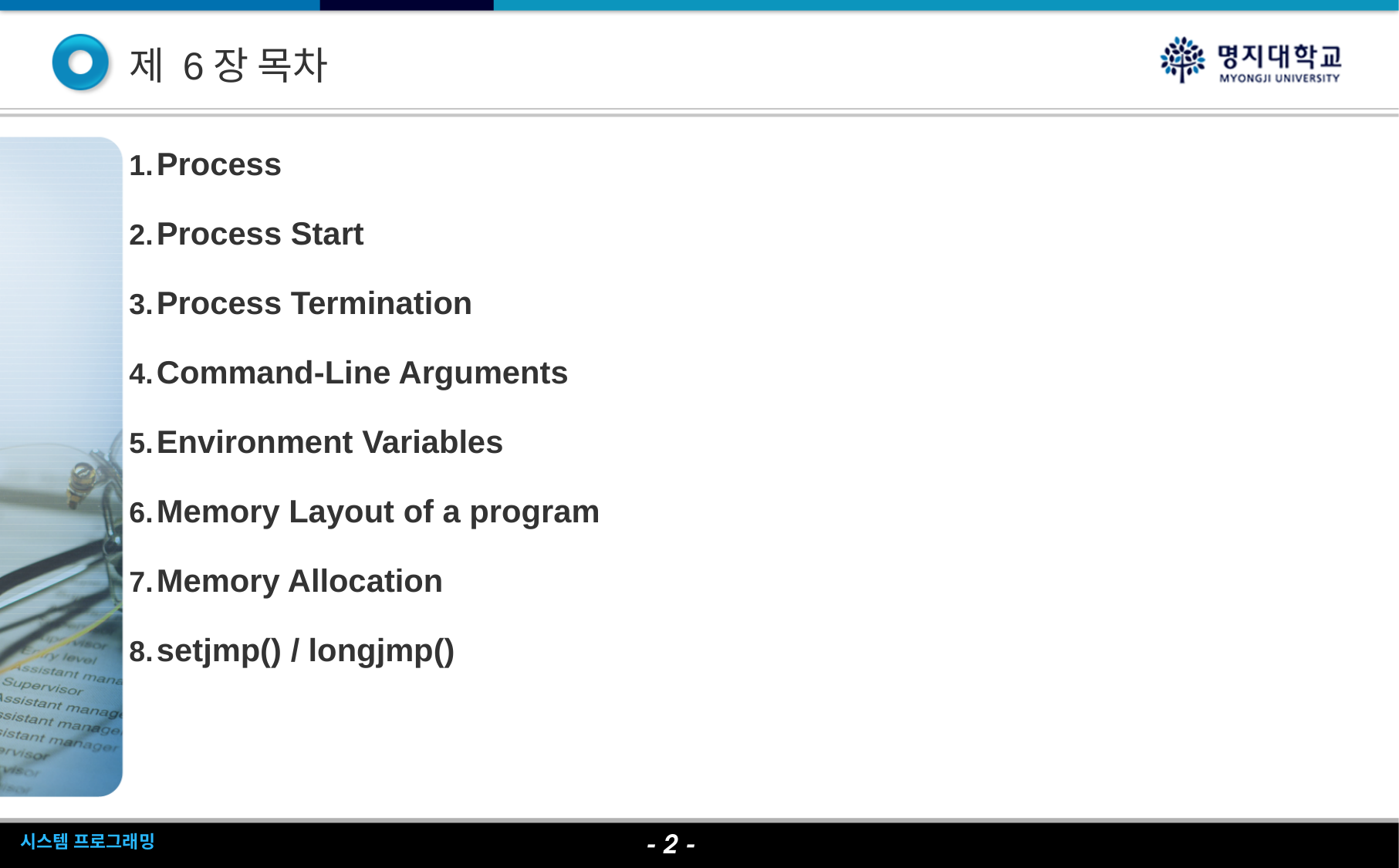

제 6장 목차
Process

Process Start

Process Termination

Command-Line Arguments

Environment Variables

Memory Layout of a program

Memory Allocation

setjmp() / longjmp()
- 2 -